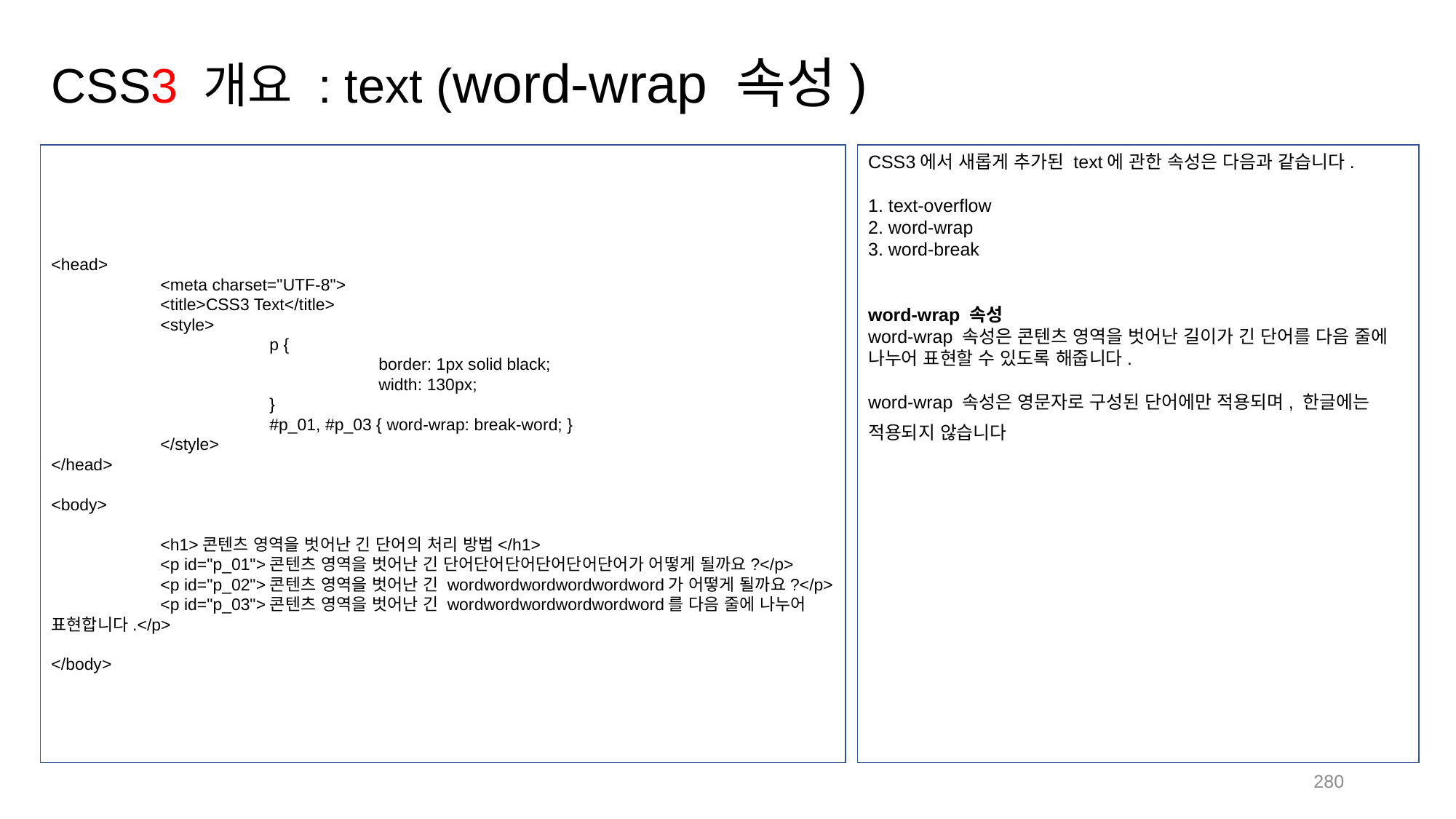

# CSS3 개요 : text (word-wrap 속성)
CSS3에서 새롭게 추가된 text에 관한 속성은 다음과 같습니다.

1. text-overflow
2. word-wrap
3. word-break

word-wrap 속성
word-wrap 속성은 콘텐츠 영역을 벗어난 길이가 긴 단어를 다음 줄에 나누어 표현할 수 있도록 해줍니다.

word-wrap 속성은 영문자로 구성된 단어에만 적용되며, 한글에는 적용되지 않습니다.

<head>
	<meta charset="UTF-8">
	<title>CSS3 Text</title>
	<style>
		p {
			border: 1px solid black;
			width: 130px;
		}
		#p_01, #p_03 { word-wrap: break-word; }
	</style>
</head>

<body>

	<h1>콘텐츠 영역을 벗어난 긴 단어의 처리 방법</h1>
	<p id="p_01">콘텐츠 영역을 벗어난 긴 단어단어단어단어단어단어가 어떻게 될까요?</p>
	<p id="p_02">콘텐츠 영역을 벗어난 긴 wordwordwordwordwordword가 어떻게 될까요?</p>
	<p id="p_03">콘텐츠 영역을 벗어난 긴 wordwordwordwordwordword를 다음 줄에 나누어 표현합니다.</p>

</body>
280